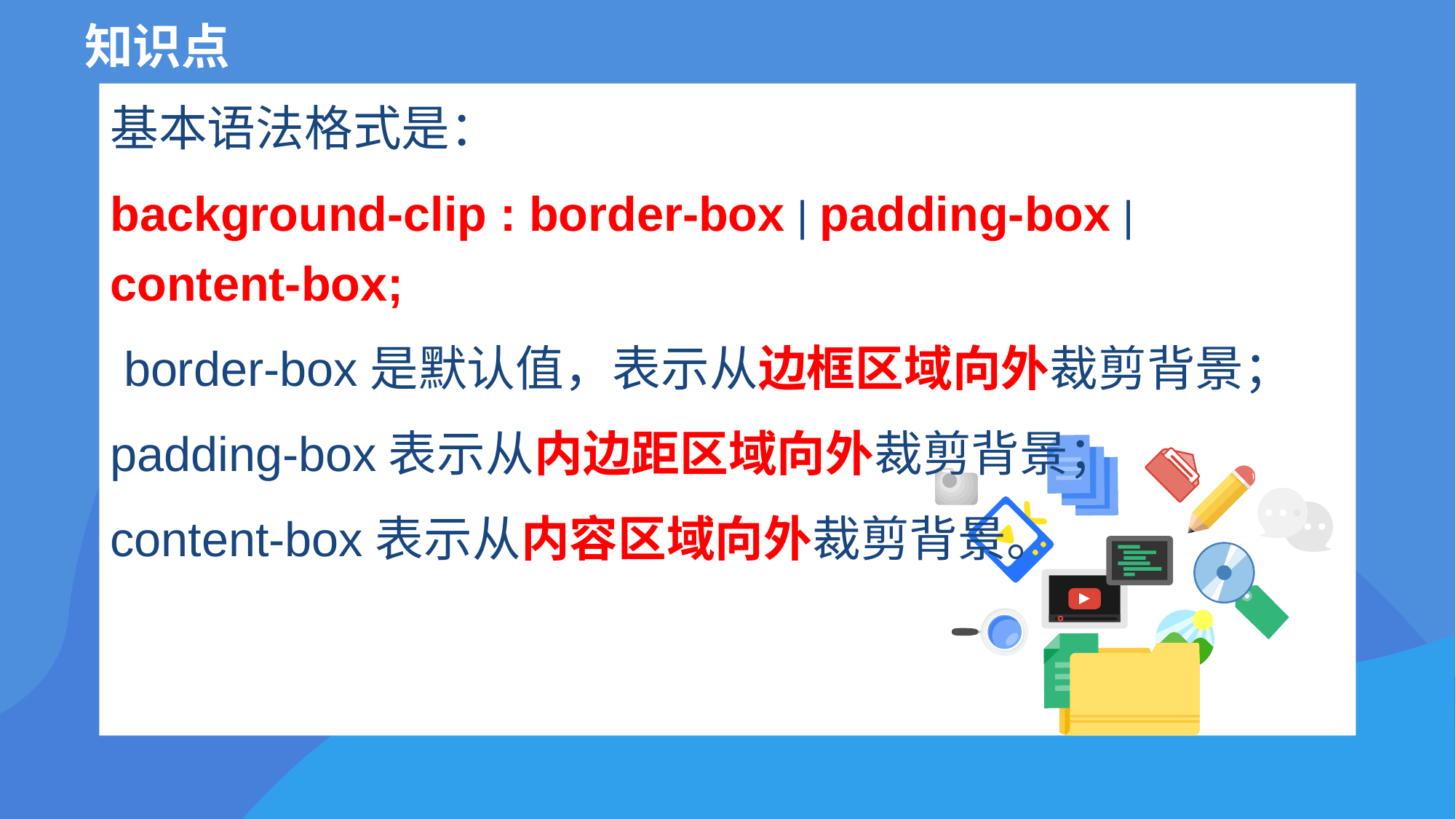

知识点
基本语法格式是：
background-clip : border-box | padding-box | content-box;
 border-box是默认值，表示从边框区域向外裁剪背景；
padding-box表示从内边距区域向外裁剪背景；
content-box表示从内容区域向外裁剪背景。